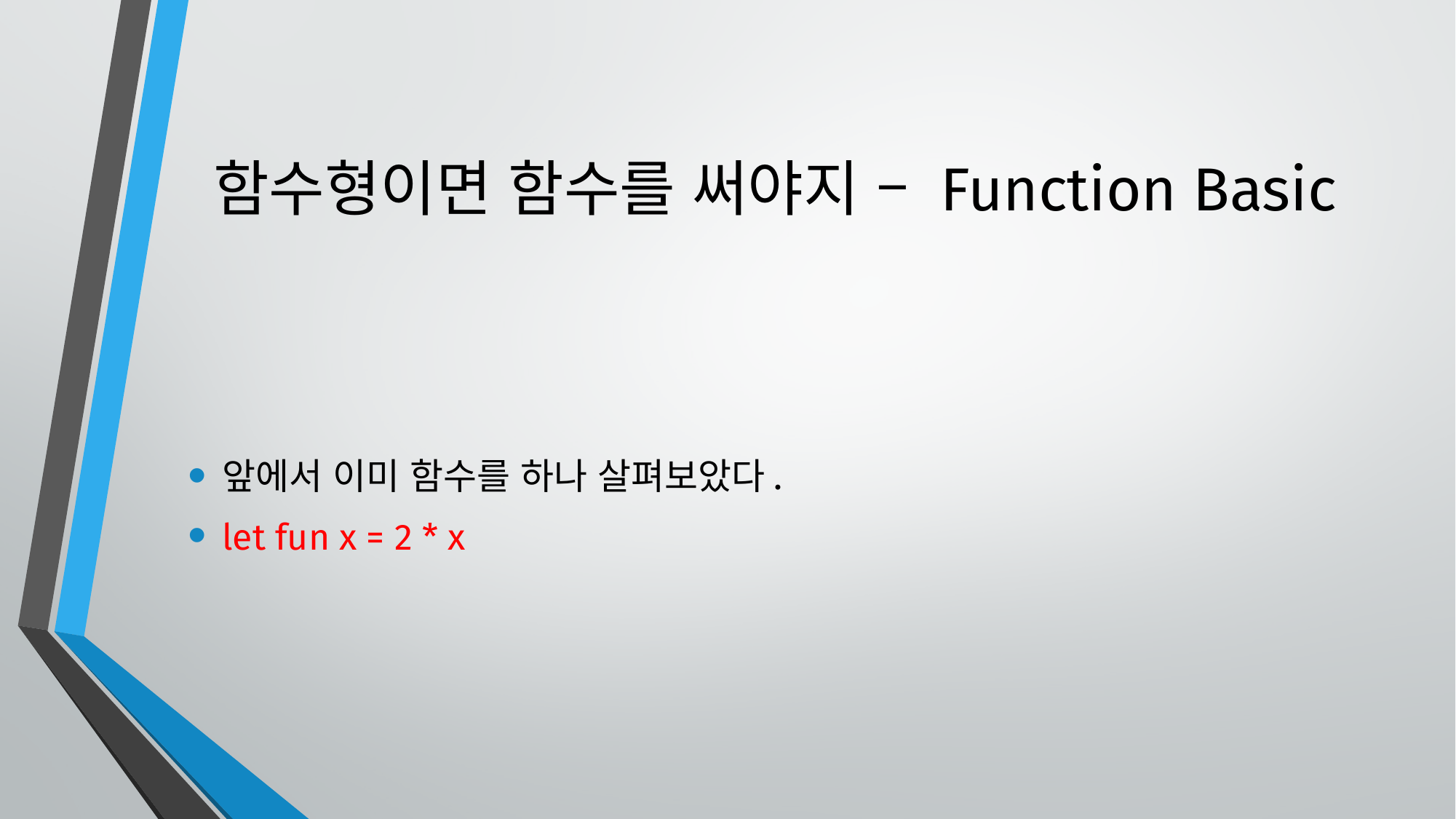

# 함수형이면 함수를 써야지 – Function Basic
앞에서 이미 함수를 하나 살펴보았다.
let fun x = 2 * x